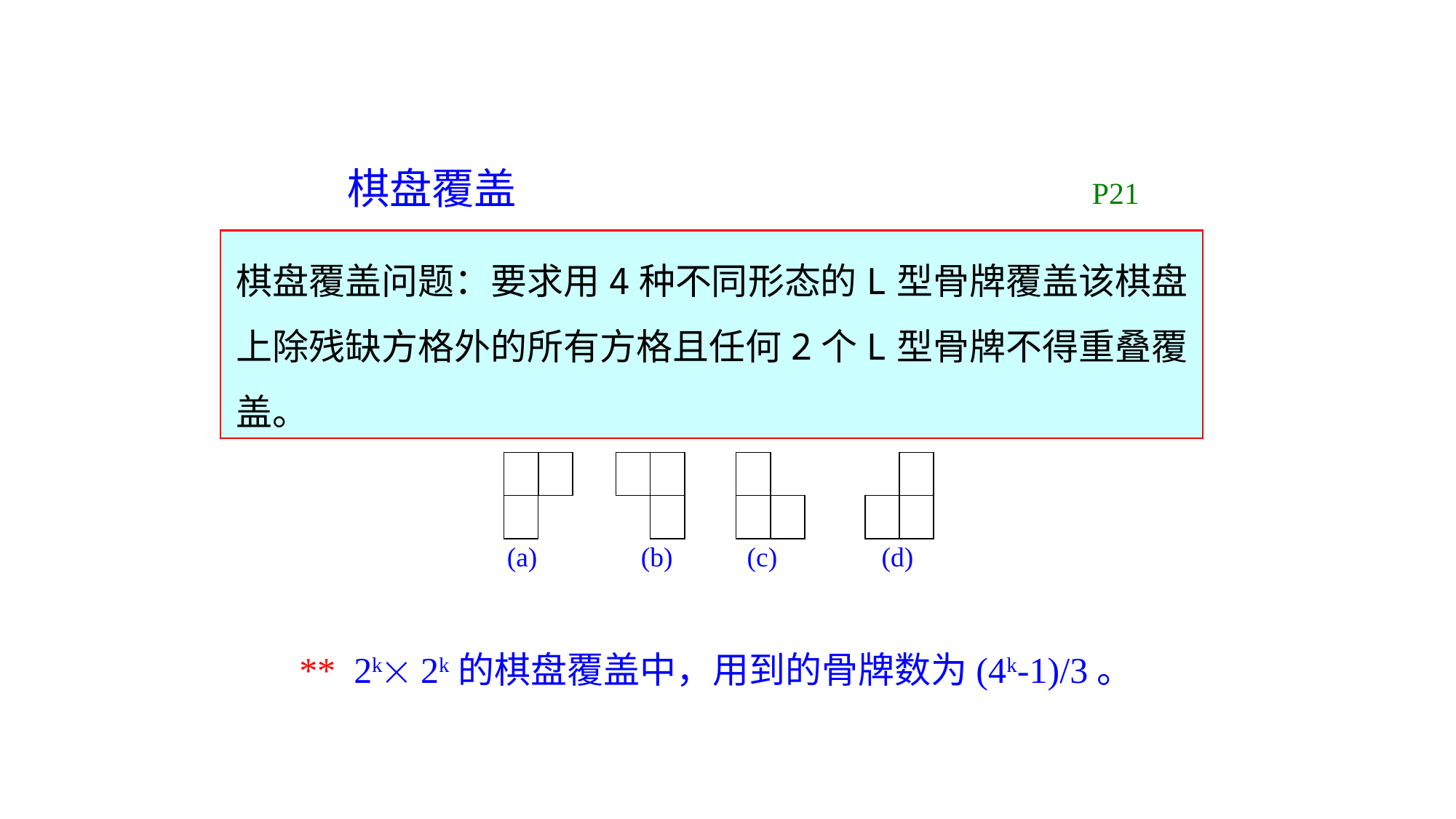

棋盘覆盖
P21
棋盘覆盖问题：要求用4种不同形态的L型骨牌覆盖该棋盘上除残缺方格外的所有方格且任何2个L型骨牌不得重叠覆盖。

(a)
(b)
(c)
(d)
**  2k× 2k的棋盘覆盖中，用到的骨牌数为(4k-1)/3。